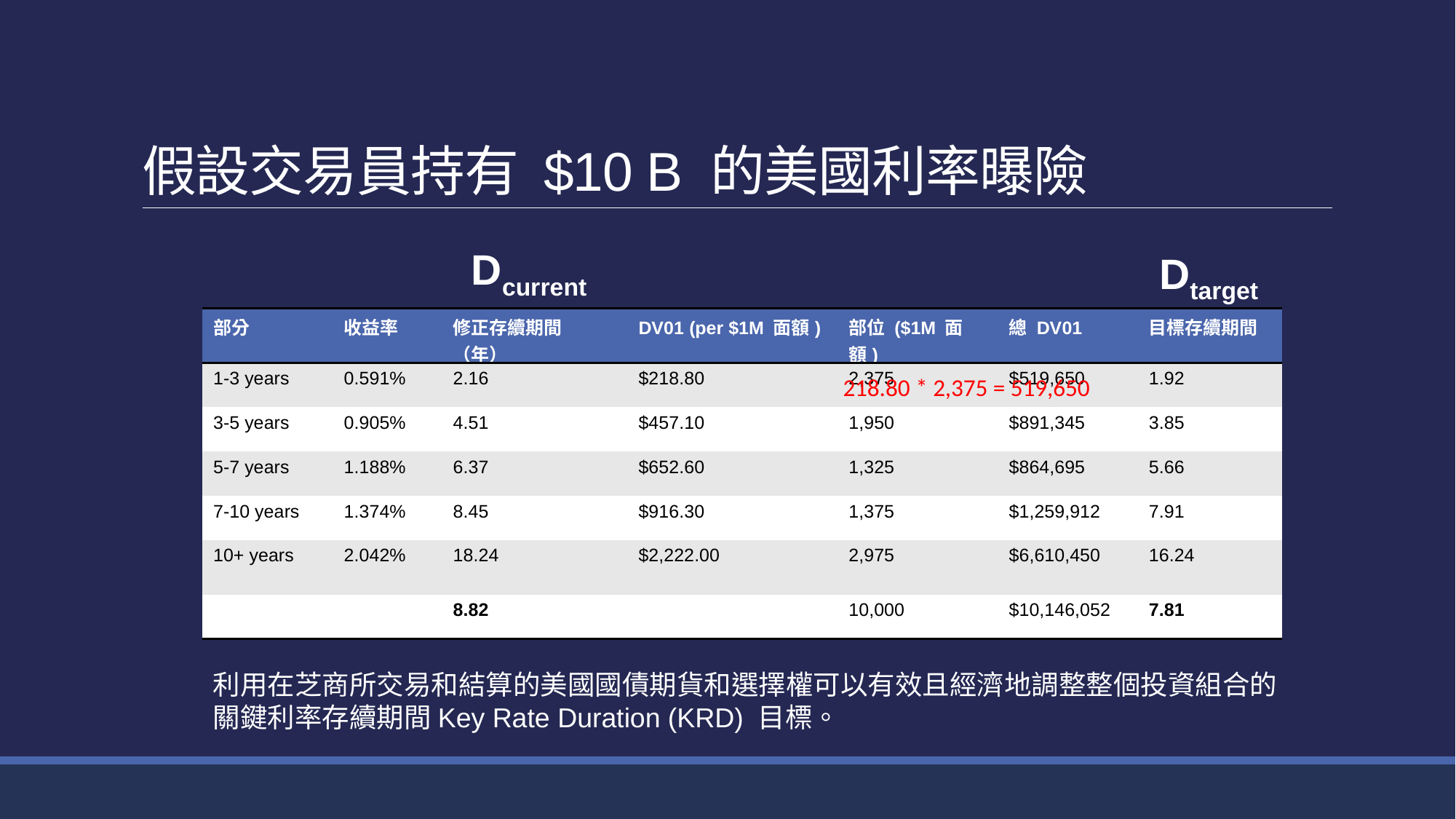

# 假設交易員持有 $10 B 的美國利率曝險
Dcurrent
Dtarget
| 部分 | 收益率 | 修正存續期間（年） | DV01 (per $1M 面額) | 部位 ($1M 面額) | 總 DV01 | 目標存續期間 |
| --- | --- | --- | --- | --- | --- | --- |
| 1-3 years | 0.591% | 2.16 | $218.80 | 2,375 | $519,650 | 1.92 |
| 3-5 years | 0.905% | 4.51 | $457.10 | 1,950 | $891,345 | 3.85 |
| 5-7 years | 1.188% | 6.37 | $652.60 | 1,325 | $864,695 | 5.66 |
| 7-10 years | 1.374% | 8.45 | $916.30 | 1,375 | $1,259,912 | 7.91 |
| 10+ years | 2.042% | 18.24 | $2,222.00 | 2,975 | $6,610,450 | 16.24 |
|  |  | 8.82 |  | 10,000 | $10,146,052 | 7.81 |
218.80 * 2,375 = 519,650
利用在芝商所交易和結算的美國國債期貨和選擇權可以有效且經濟地調整整個投資組合的關鍵利率存續期間Key Rate Duration (KRD) 目標。